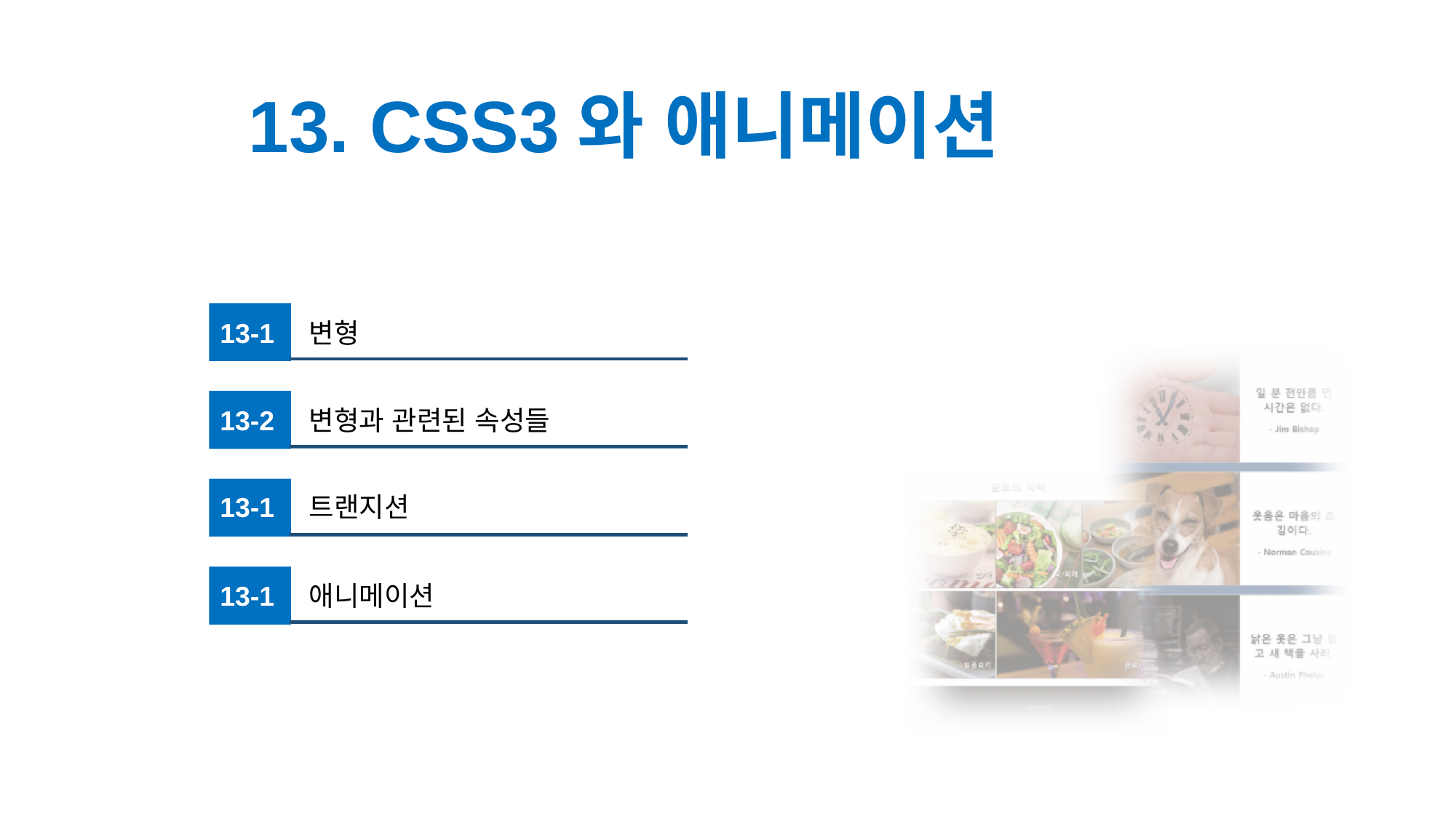

# 13. CSS3와 애니메이션
13-1
변형
13-2
변형과 관련된 속성들
13-1
트랜지션
13-1
애니메이션